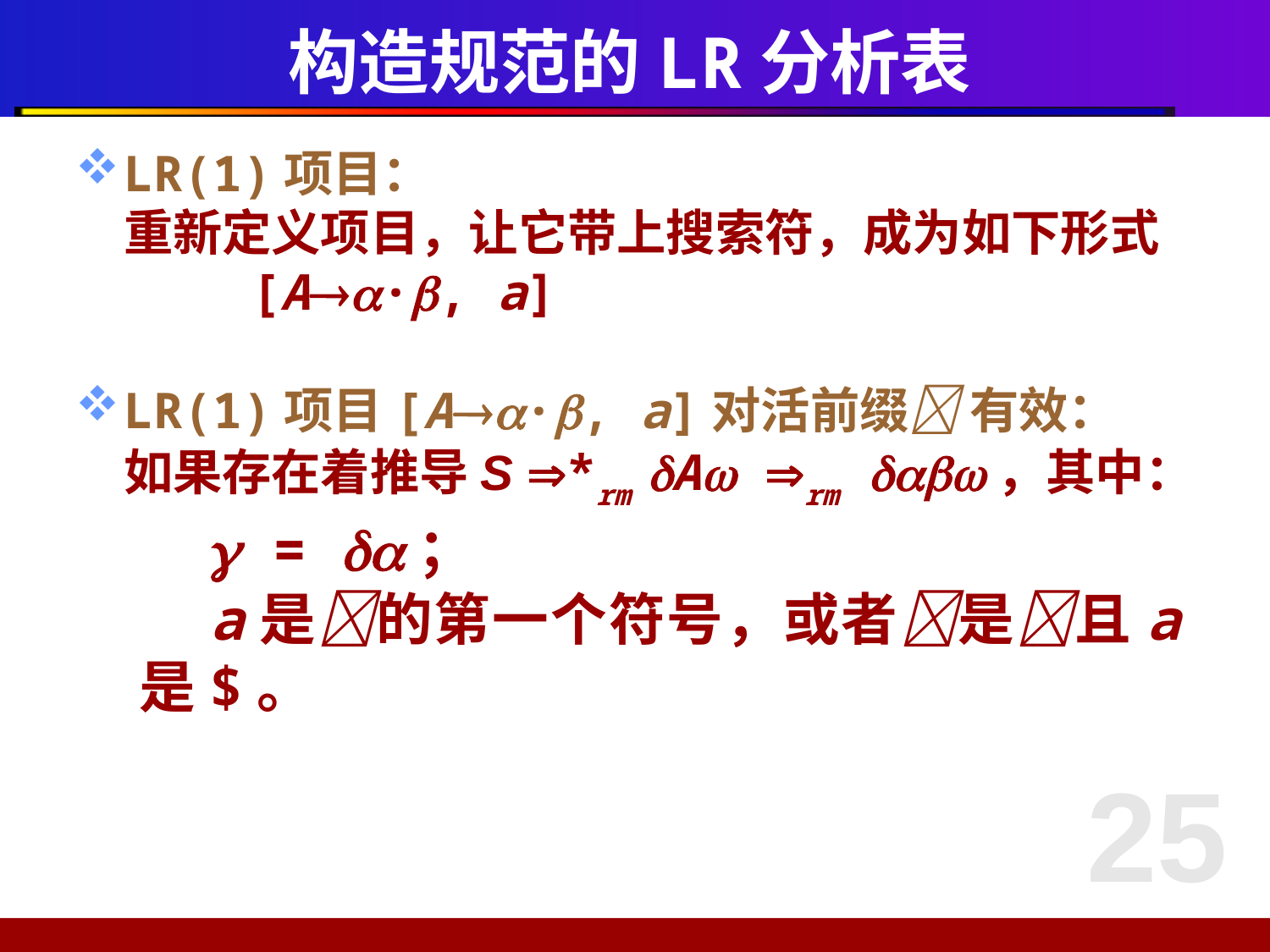

# 构造规范的LR分析表
LR(1)项目：
	重新定义项目，让它带上搜索符，成为如下形式
		[A→α·β, a]

LR(1)项目[A→α·β, a]对活前缀γ 有效：
	如果存在着推导S ⇒*rm δAω ⇒rm δαβω，其中：
  γ = δα；
  a是ω的第一个符号，或者ω是ε且a是$。

25